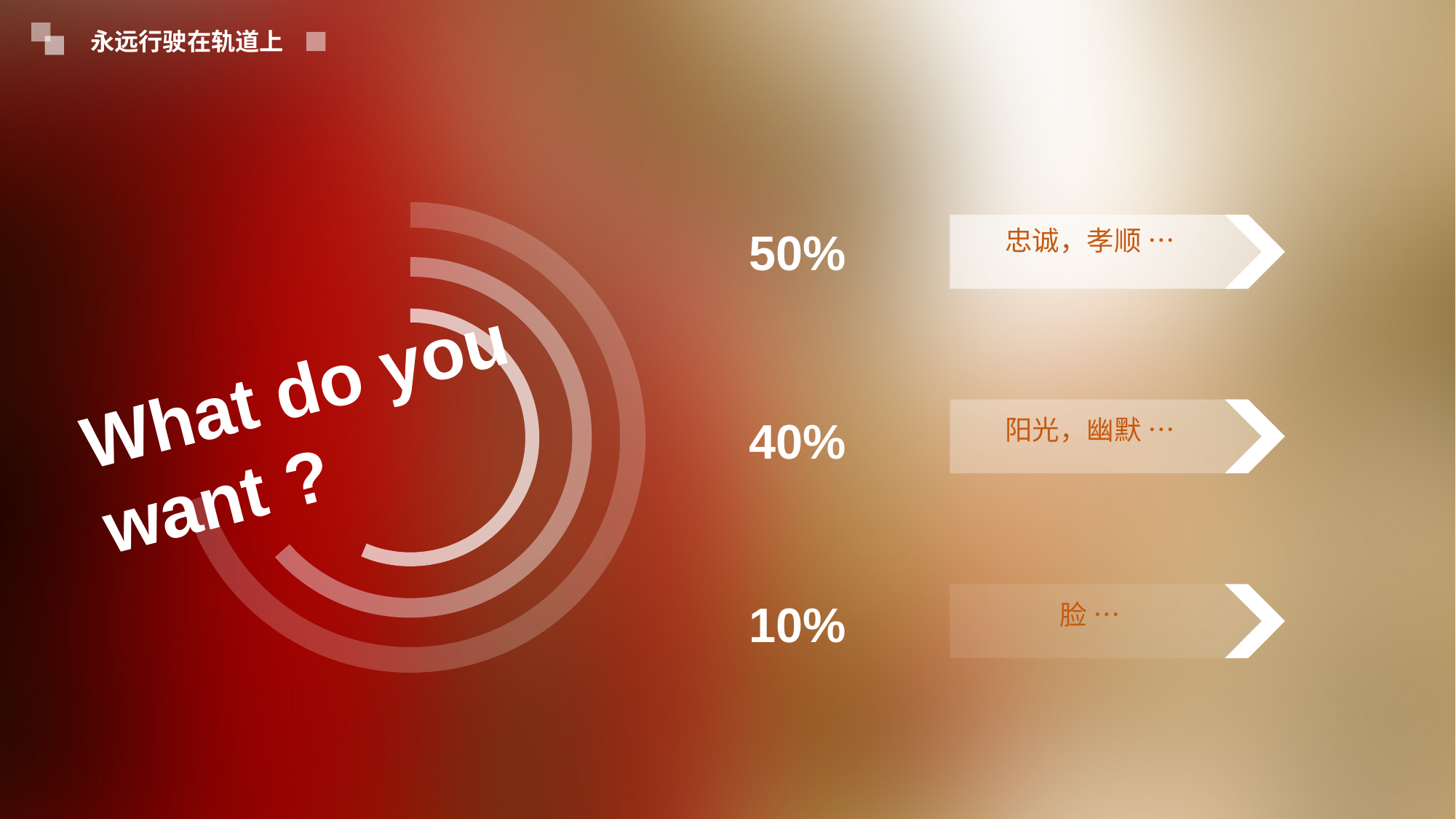

永远行驶在轨道上

50%
忠诚，孝顺 …

What do you want ?

40%
阳光，幽默 …

10%
脸 …